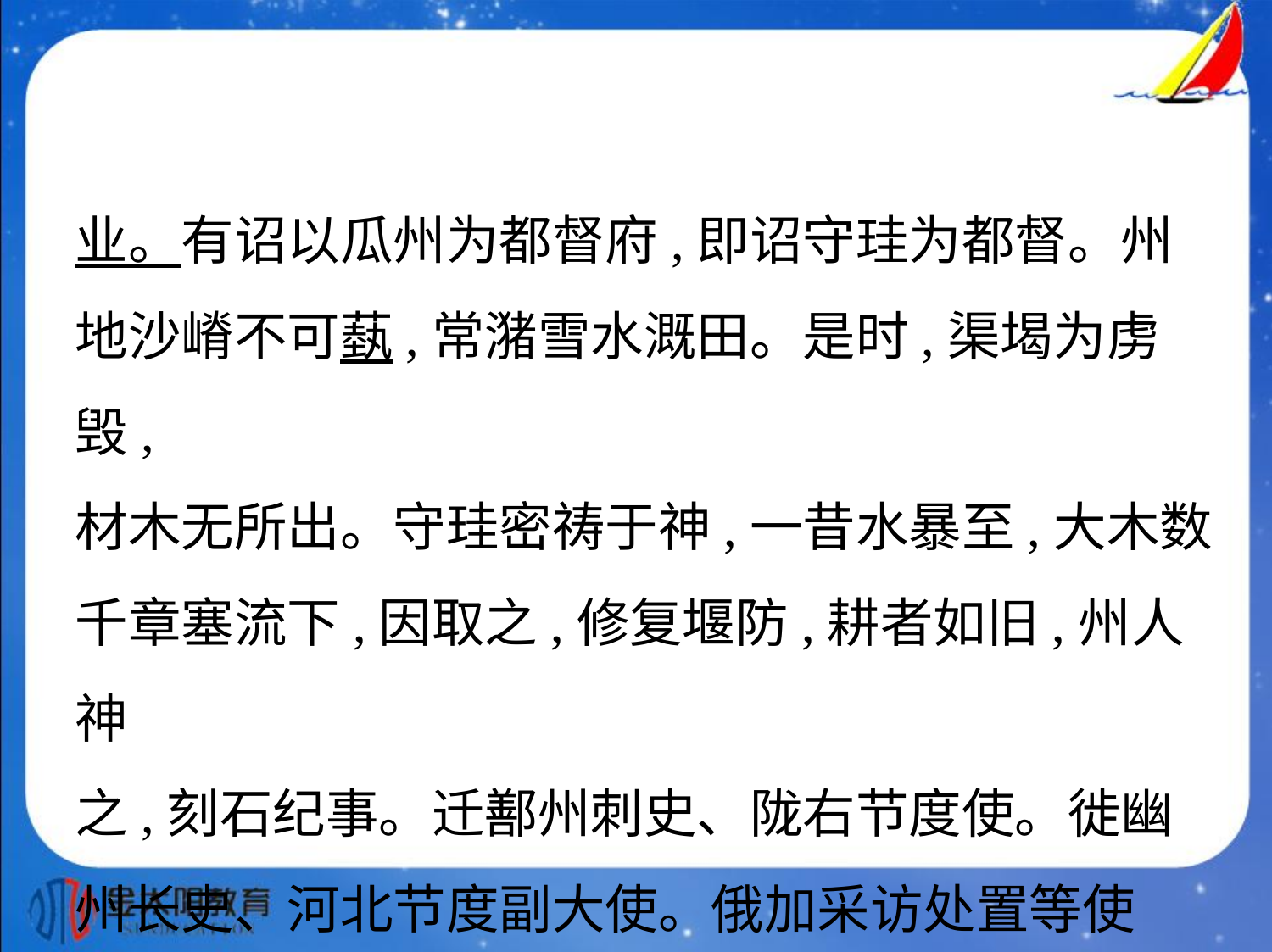

业。有诏以瓜州为都督府,即诏守珪为都督。州
地沙嵴不可蓺,常潴雪水溉田。是时,渠堨为虏毁,
材木无所出。守珪密祷于神,一昔水暴至,大木数
千章塞流下,因取之,修复堰防,耕者如旧,州人神
之,刻石纪事。迁鄯州刺史、陇右节度使。徙幽
州长史、河北节度副大使。俄加采访处置等使
。